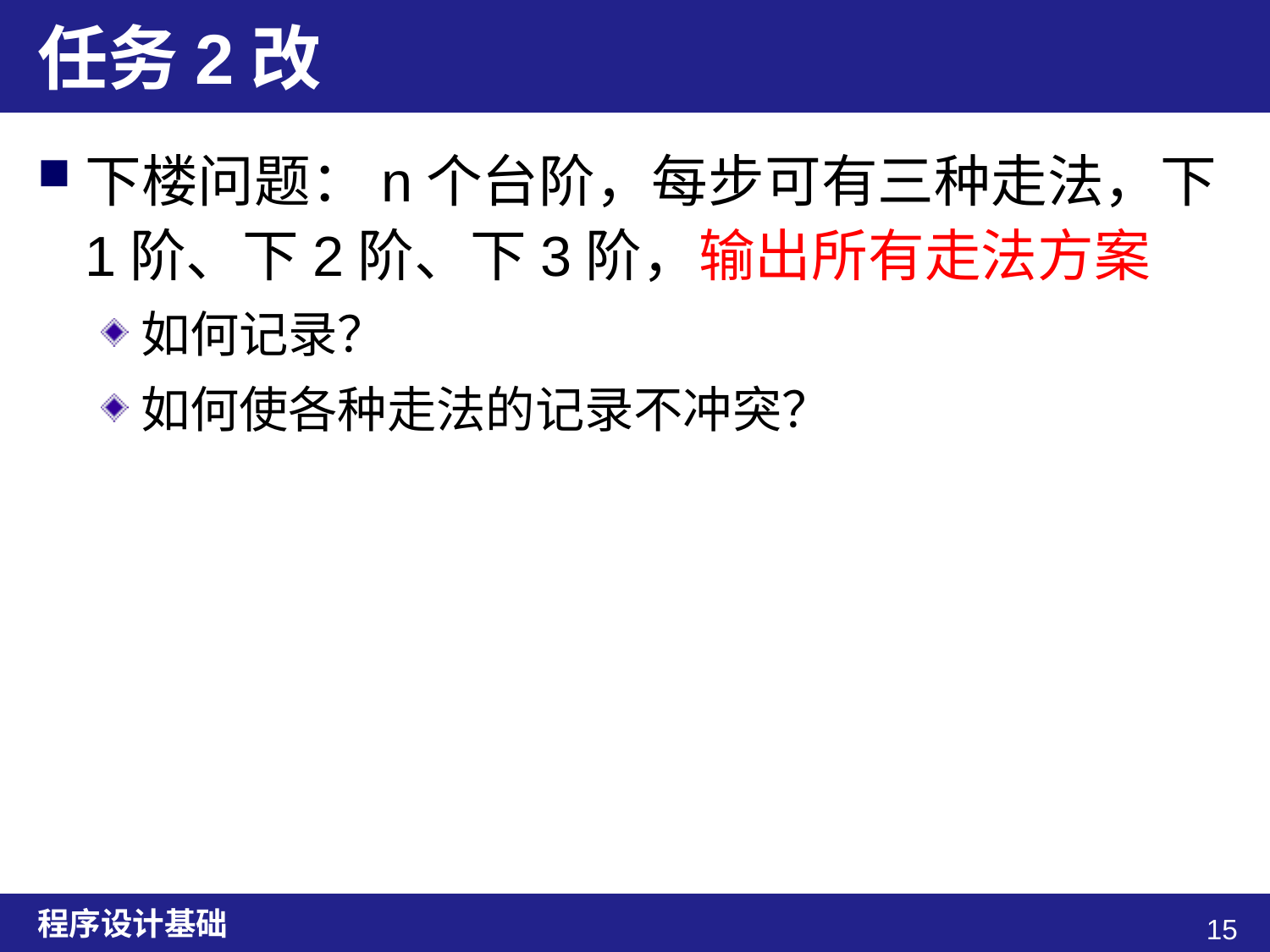

# 任务2改
下楼问题：n个台阶，每步可有三种走法，下1阶、下2阶、下3阶，输出所有走法方案
如何记录？
如何使各种走法的记录不冲突？